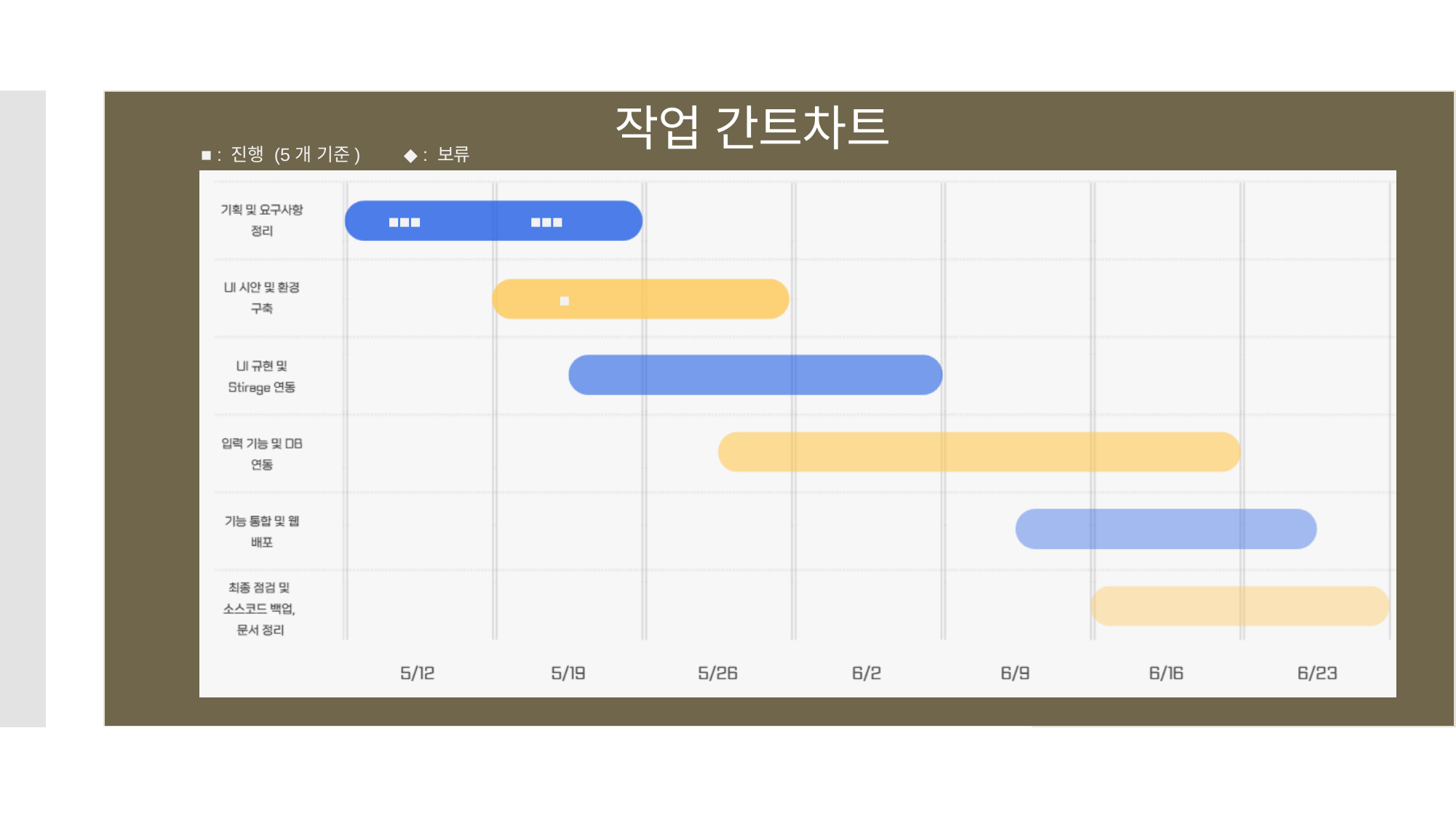

# 작업 간트차트

### Chart

| Category |
|---|
■ : 진행 (5개 기준)
◆ : 보류
■■■
■■■
■